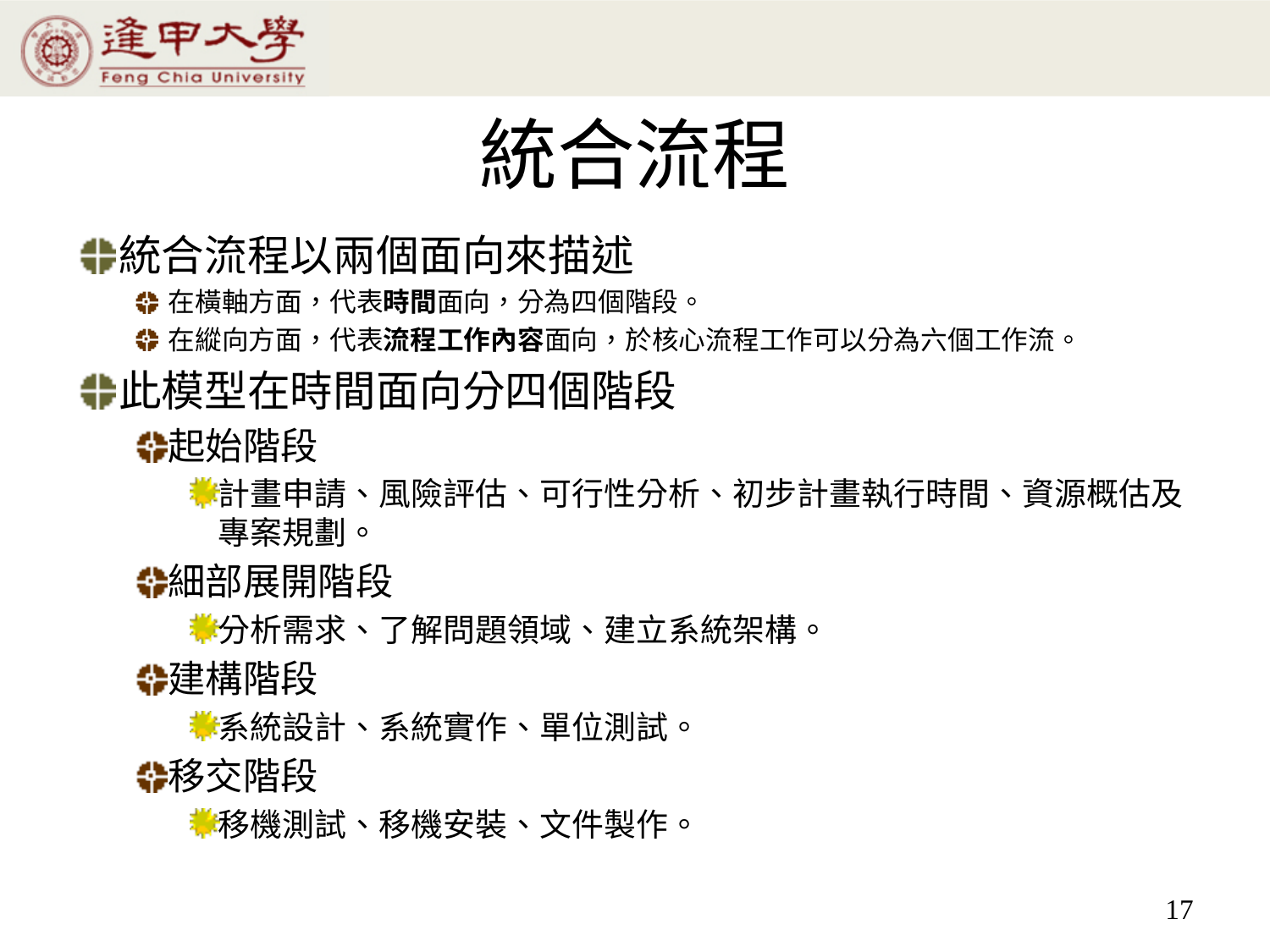

# 統合流程
統合流程以兩個面向來描述
在橫軸方面，代表時間面向，分為四個階段。
在縱向方面，代表流程工作內容面向，於核心流程工作可以分為六個工作流。
此模型在時間面向分四個階段
起始階段
計畫申請、風險評估、可行性分析、初步計畫執行時間、資源概估及專案規劃。
細部展開階段
分析需求、了解問題領域、建立系統架構。
建構階段
系統設計、系統實作、單位測試。
移交階段
移機測試、移機安裝、文件製作。

17